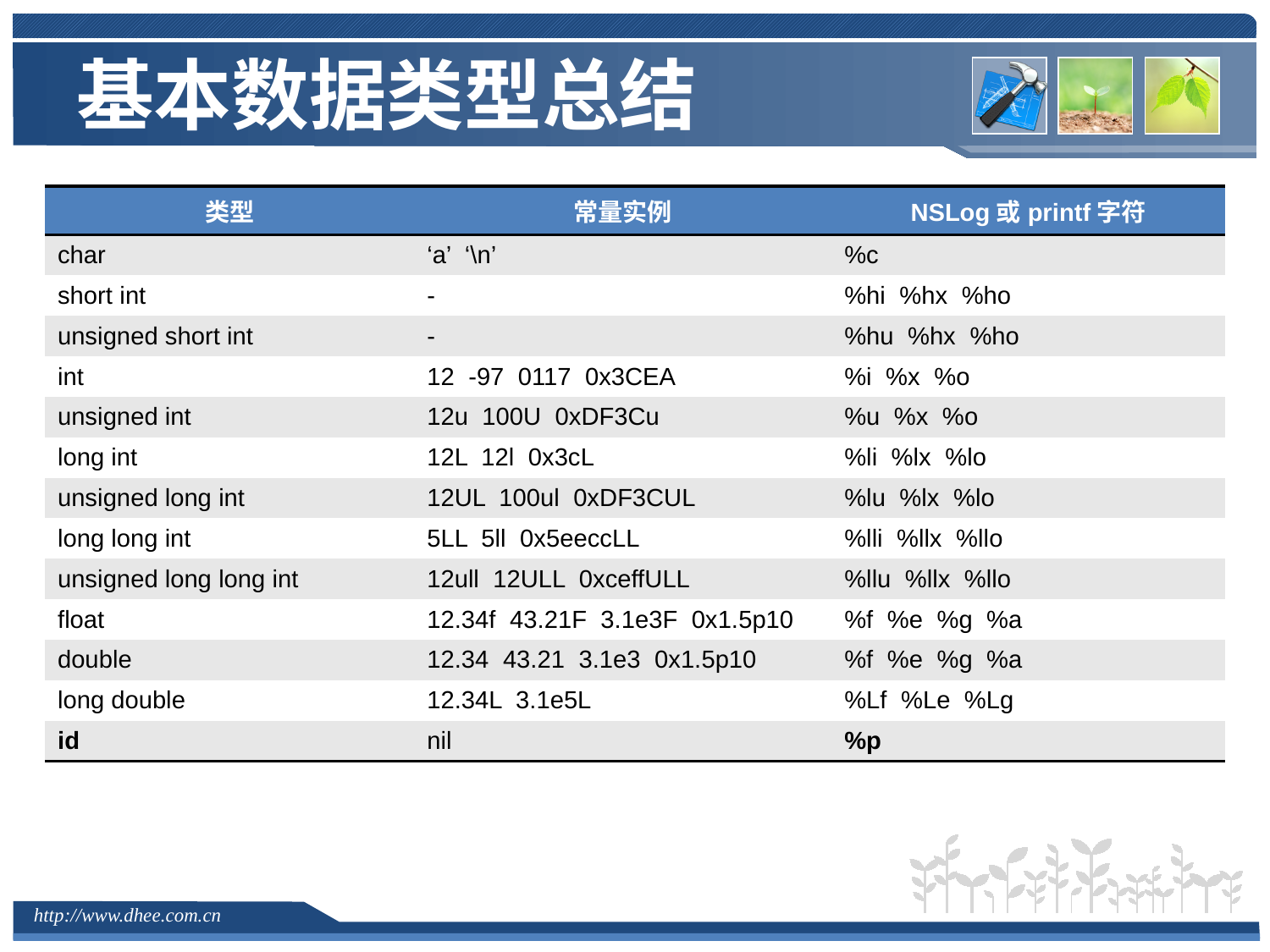

# 基本数据类型总结
| 类型 | 常量实例 | NSLog或printf字符 |
| --- | --- | --- |
| char | ‘a’ ‘\n’ | %c |
| short int | - | %hi %hx %ho |
| unsigned short int | - | %hu %hx %ho |
| int | 12 -97 0117 0x3CEA | %i %x %o |
| unsigned int | 12u 100U 0xDF3Cu | %u %x %o |
| long int | 12L 12l 0x3cL | %li %lx %lo |
| unsigned long int | 12UL 100ul 0xDF3CUL | %lu %lx %lo |
| long long int | 5LL 5ll 0x5eeccLL | %lli %llx %llo |
| unsigned long long int | 12ull 12ULL 0xceffULL | %llu %llx %llo |
| float | 12.34f 43.21F 3.1e3F 0x1.5p10 | %f %e %g %a |
| double | 12.34 43.21 3.1e3 0x1.5p10 | %f %e %g %a |
| long double | 12.34L 3.1e5L | %Lf %Le %Lg |
| id | nil | %p |